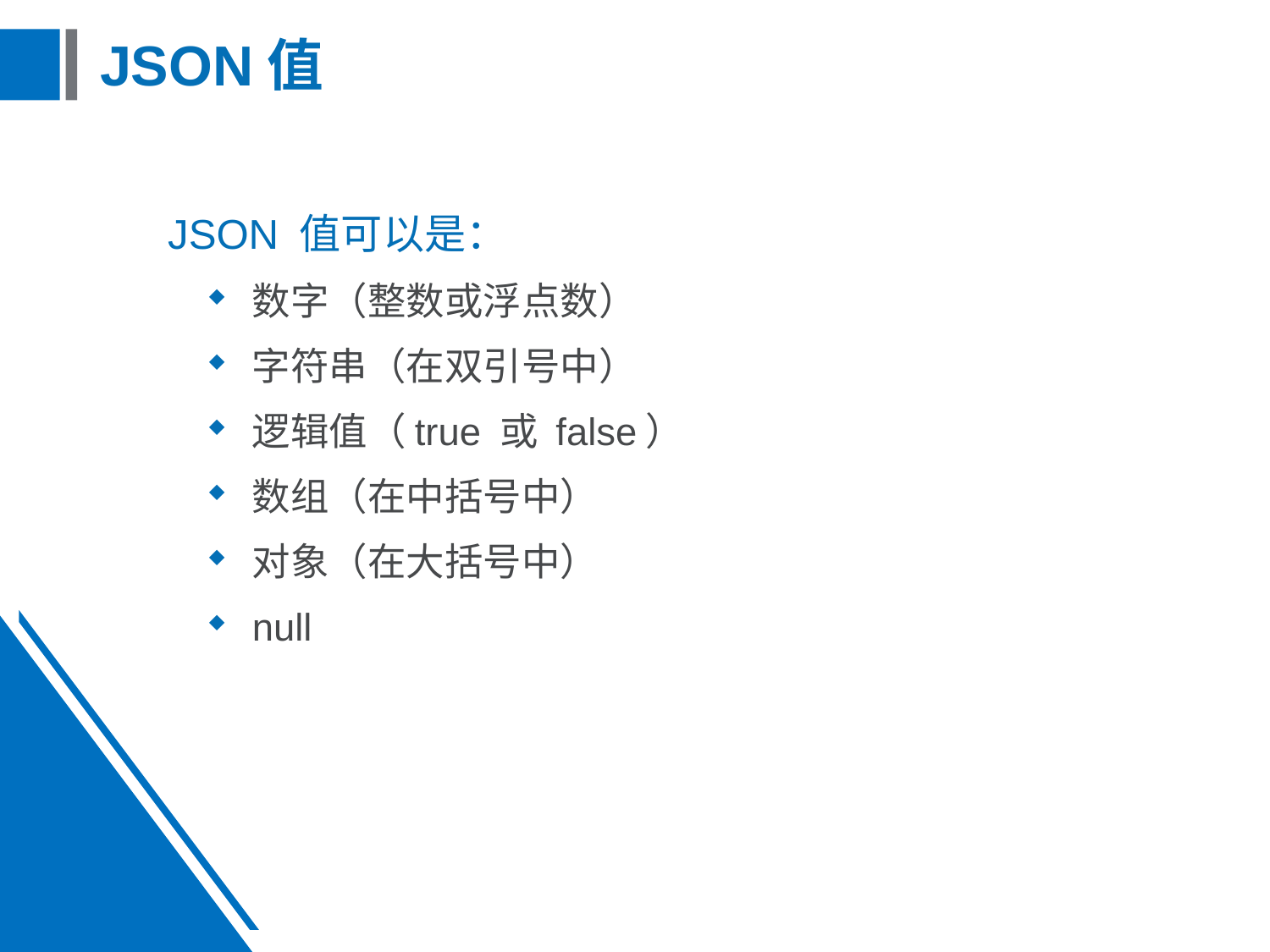

# JSON值
JSON 值可以是：
数字（整数或浮点数）
字符串（在双引号中）
逻辑值（true 或 false）
数组（在中括号中）
对象（在大括号中）
null

11